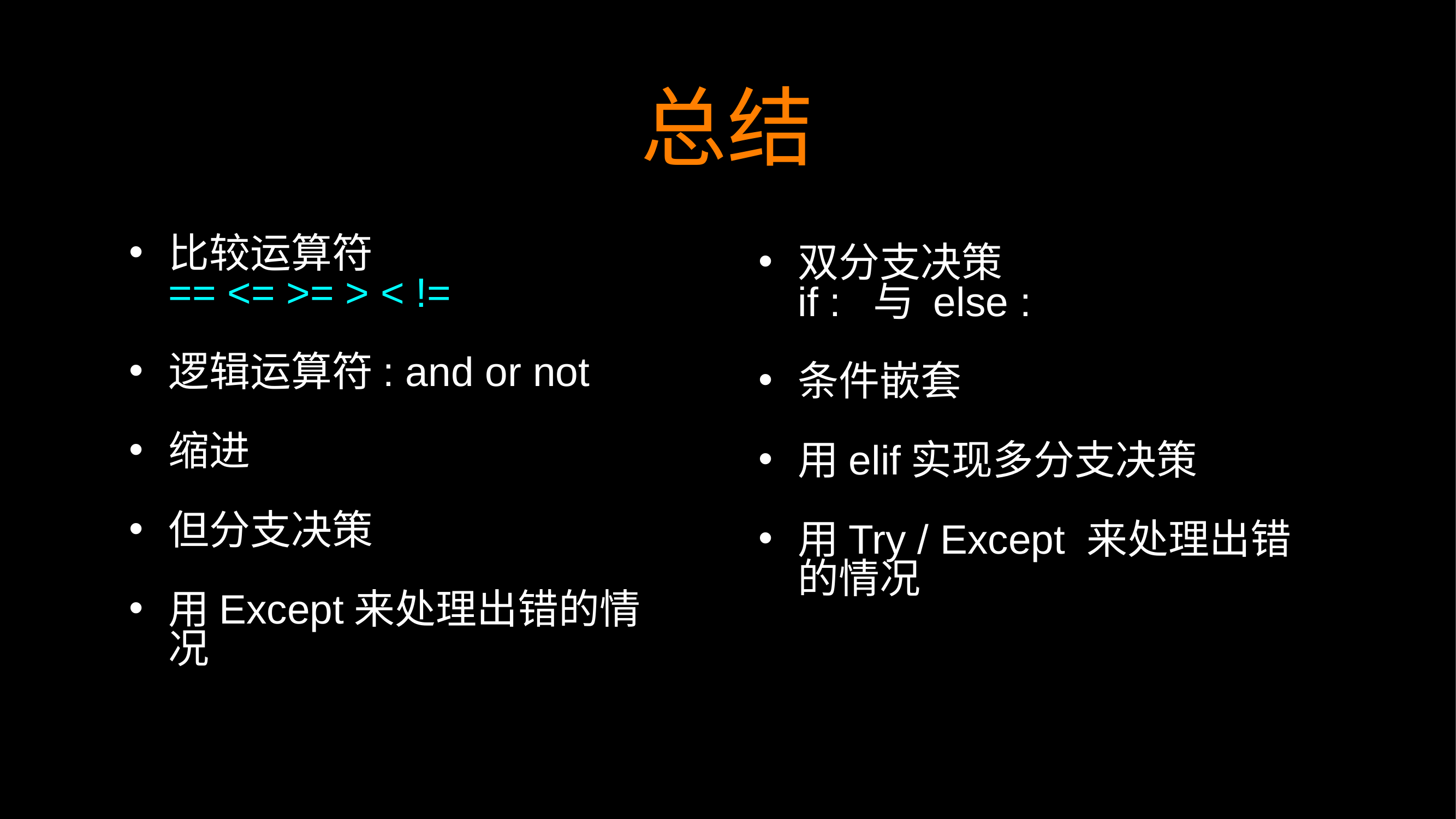

# 总结
比较运算符
== <= >= > < !=
逻辑运算符: and or not
缩进
但分支决策
用Except来处理出错的情况
双分支决策
if :  与 else :
条件嵌套
用elif实现多分支决策
用Try / Except 来处理出错的情况